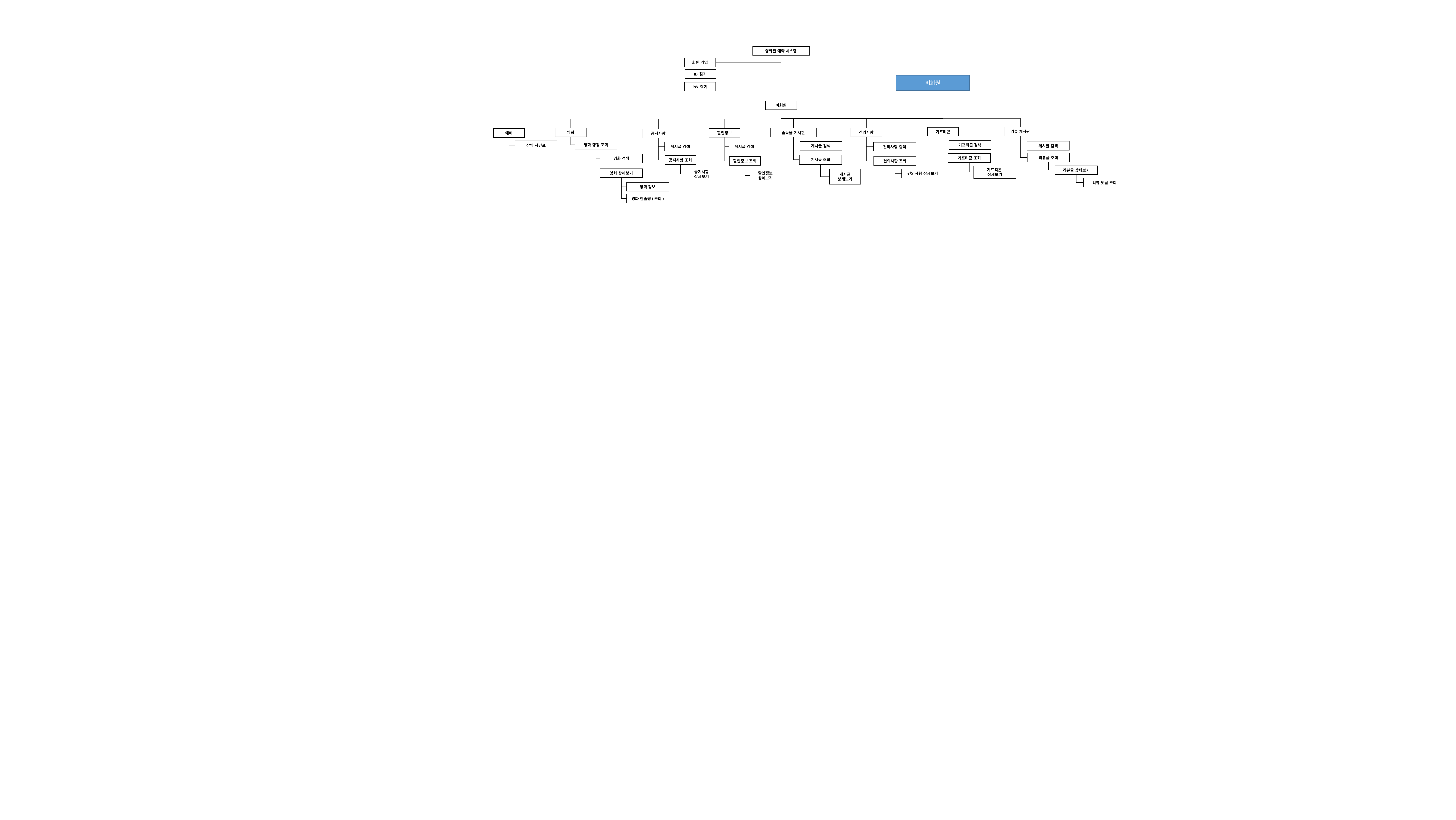

영화관 예약 시스템
회원 가입
ID 찾기
비회원
PW 찾기
비회원
리뷰 게시판
기프티콘
영화
건의사항
습득물 게시판
할인정보
예매
공지사항
영화 랭킹 조회
기프티콘 검색
상영 시간표
게시글 검색
게시글 검색
게시글 검색
게시글 검색
건의사항 검색
리뷰글 조회
기프티콘 조회
영화 검색
게시글 조회
공지사항 조회
건의사항 조회
할인정보 조회
리뷰글 상세보기
기프티콘
상세보기
공지사항 상세보기
영화 상세보기
건의사항 상세보기
게시글
상세보기
할인정보
상세보기
리뷰 댓글 조회
영화 정보
영화 한줄평(조회)